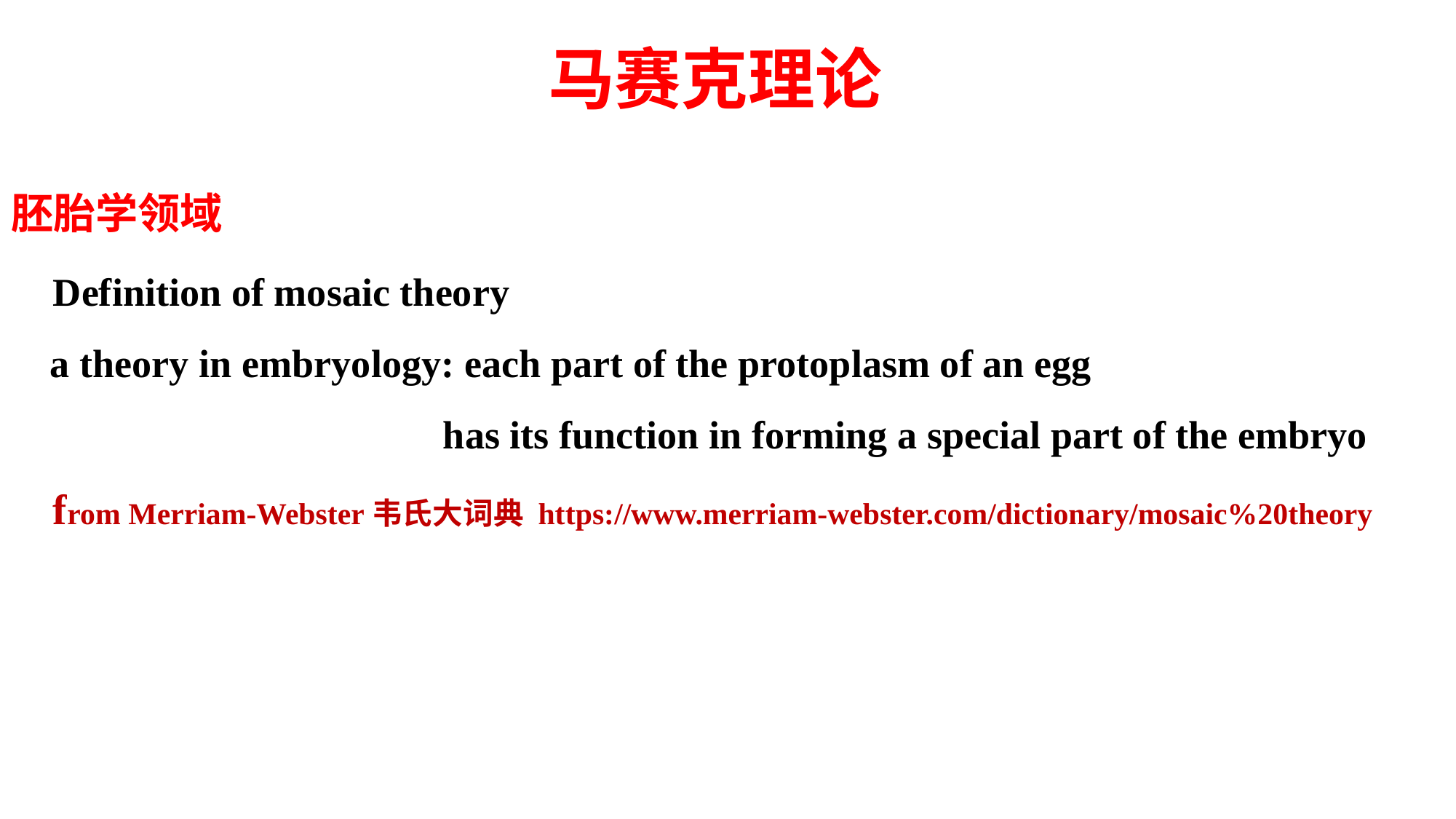

# 马赛克理论
胚胎学领域
    Definition of mosaic theory
    a theory in embryology: each part of the protoplasm of an egg
                                            has its function in forming a special part of the embryo
    from Merriam-Webster韦氏大词典 https://www.merriam-webster.com/dictionary/mosaic%20theory